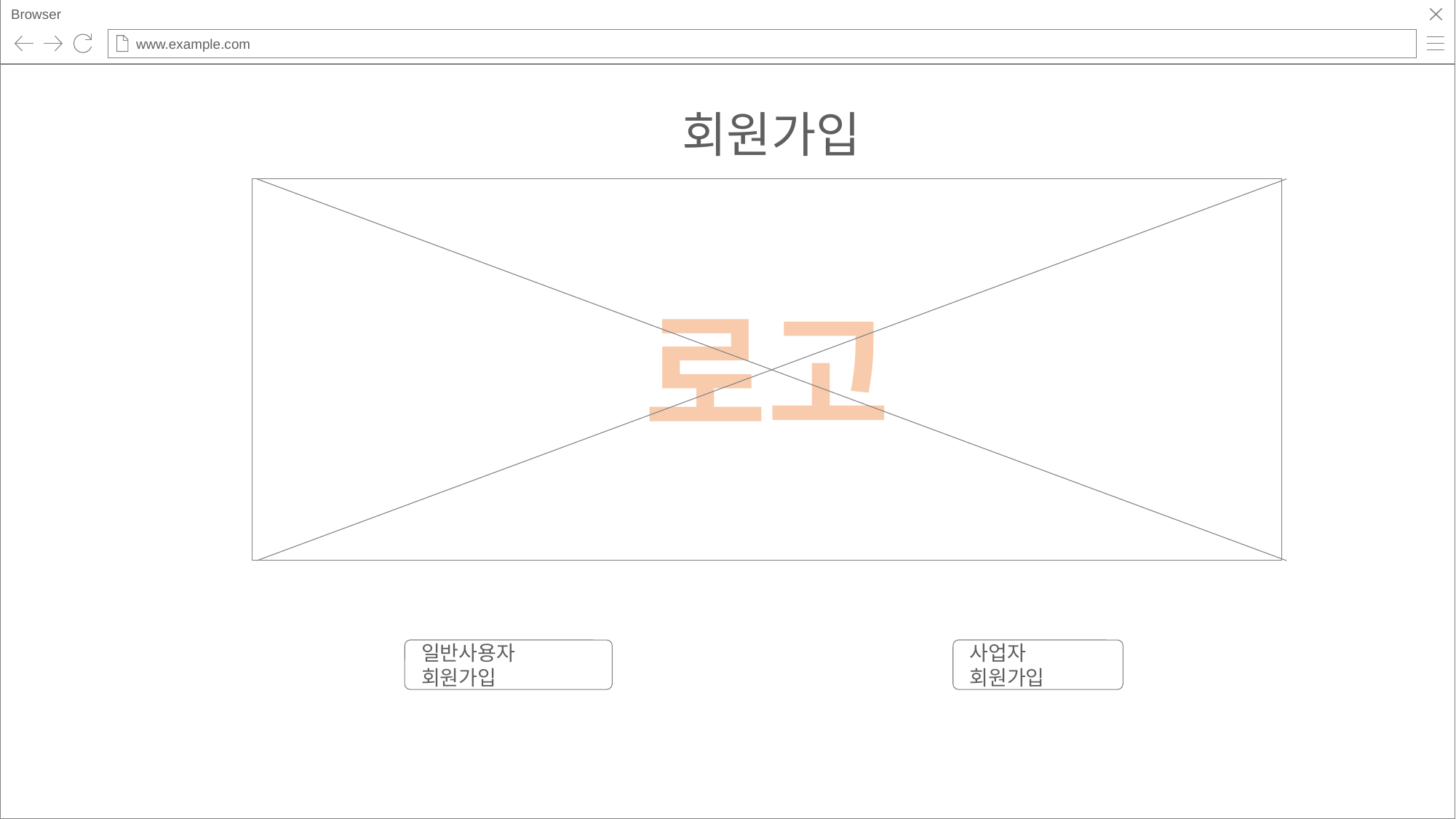

Browser

www.example.com

회원가입
로고

일반사용자 회원가입
사업자 회원가입